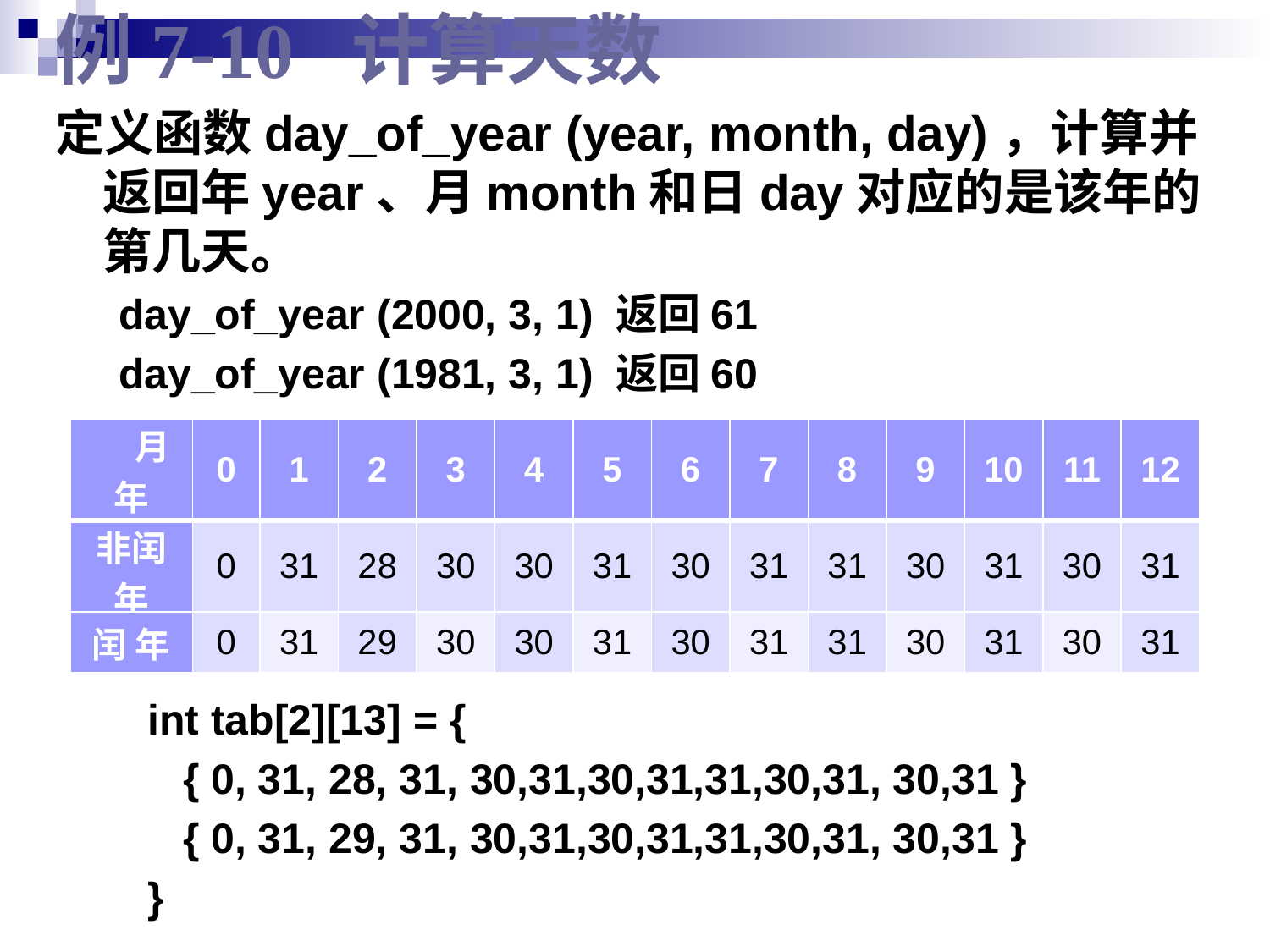

# 例7-10  计算天数
定义函数day_of_year (year, month, day)，计算并返回年year、月month和日day对应的是该年的第几天。
day_of_year (2000, 3, 1) 返回61
day_of_year (1981, 3, 1) 返回60

| 月年 | 0 | 1 | 2 | 3 | 4 | 5 | 6 | 7 | 8 | 9 | 10 | 11 | 12 |
| --- | --- | --- | --- | --- | --- | --- | --- | --- | --- | --- | --- | --- | --- |
| 非闰 年 | 0 | 31 | 28 | 30 | 30 | 31 | 30 | 31 | 31 | 30 | 31 | 30 | 31 |
| 闰 年 | 0 | 31 | 29 | 30 | 30 | 31 | 30 | 31 | 31 | 30 | 31 | 30 | 31 |
int tab[2][13] = {
   { 0, 31, 28, 31, 30,31,30,31,31,30,31, 30,31 }
   { 0, 31, 29, 31, 30,31,30,31,31,30,31, 30,31 }
}